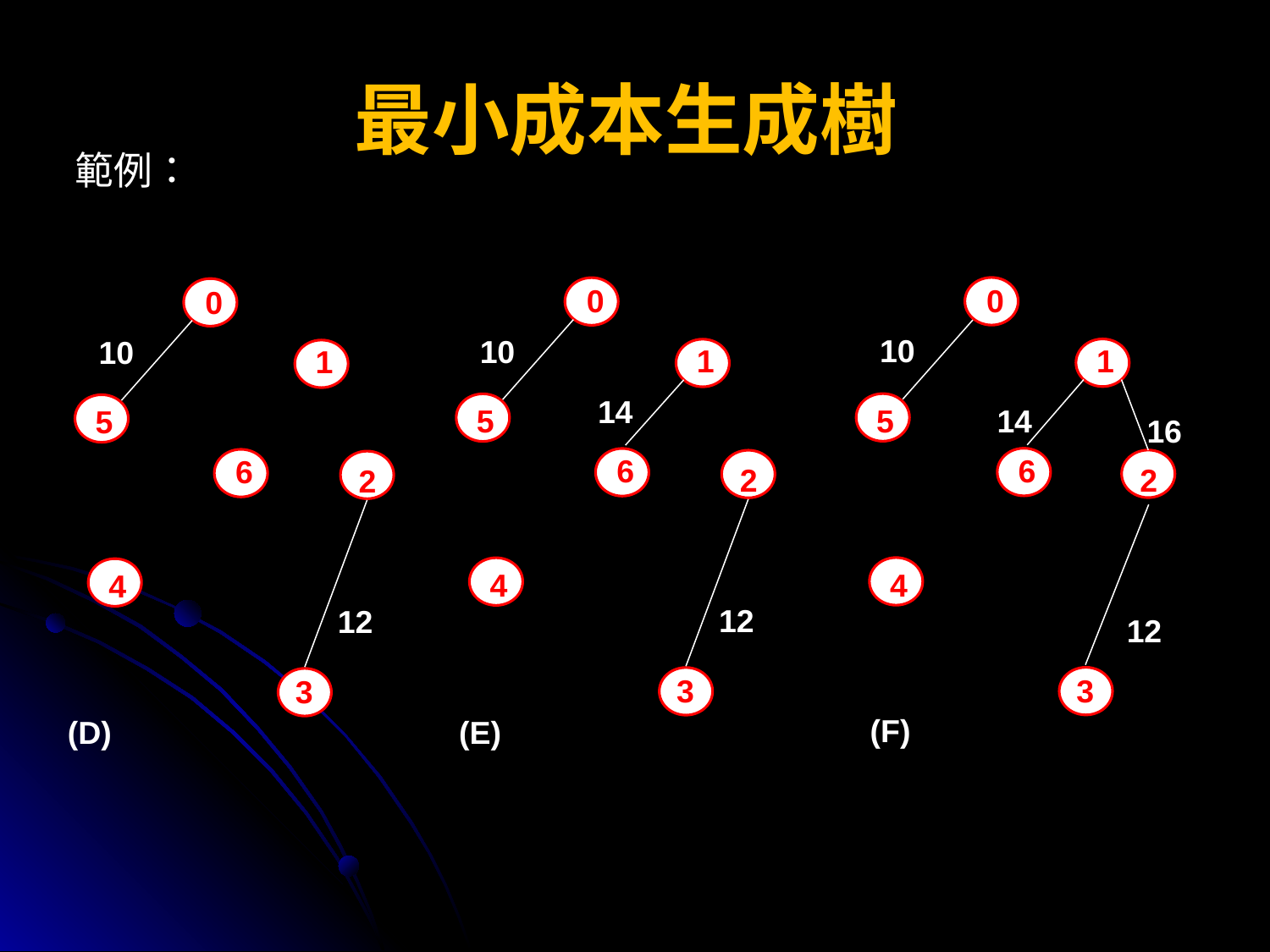

# 最小成本生成樹
範例：
0

10
1

5
6

2

4
3

14
16
0
10
1
5
6
2
4
12
3

14
0
10
1
5
6
2
4
12
3

12
(F)
(D)
(E)